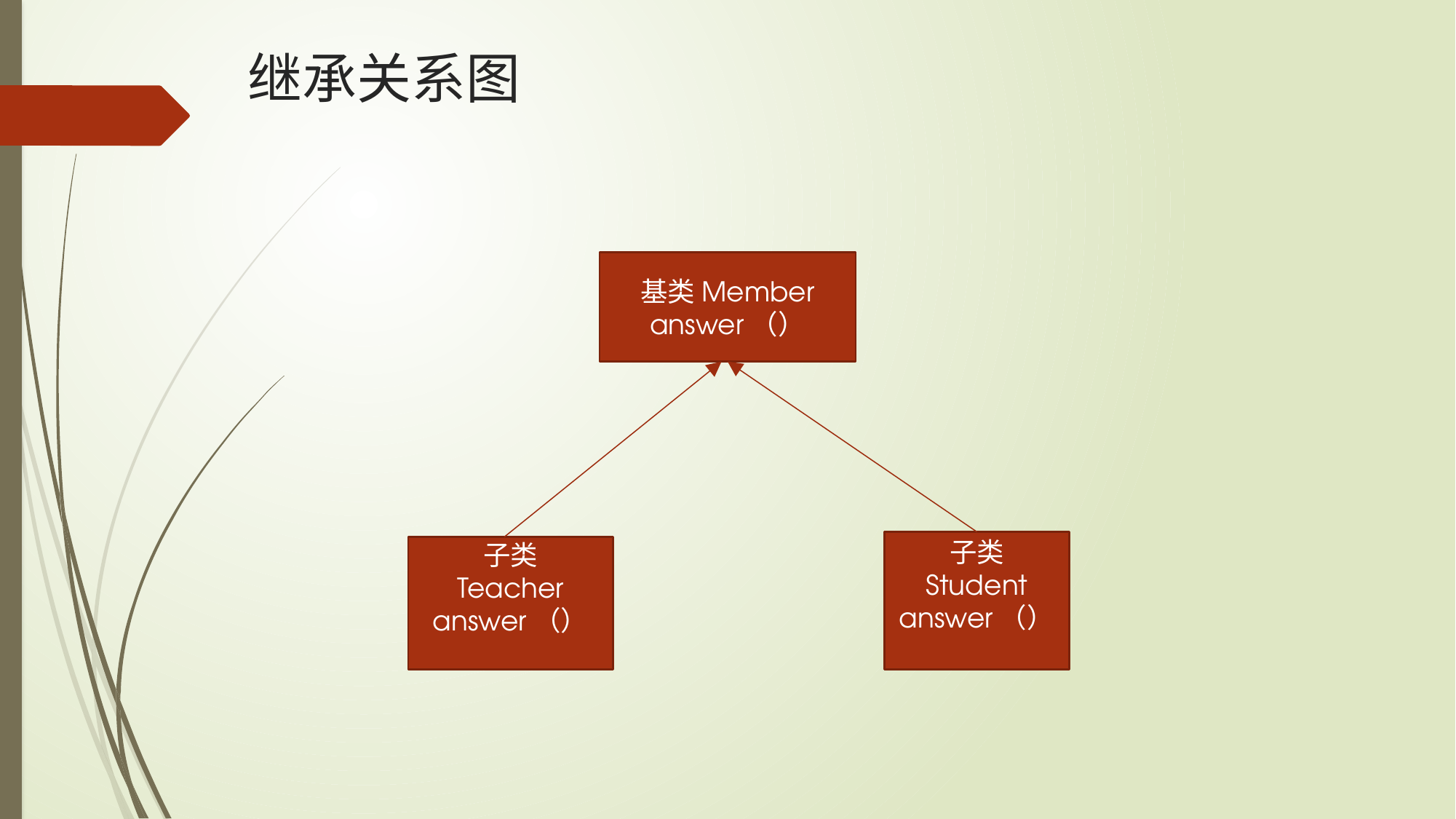

# 继承关系图
基类Member
answer（）
子类
Student
answer（）

子类
Teacher
answer（）